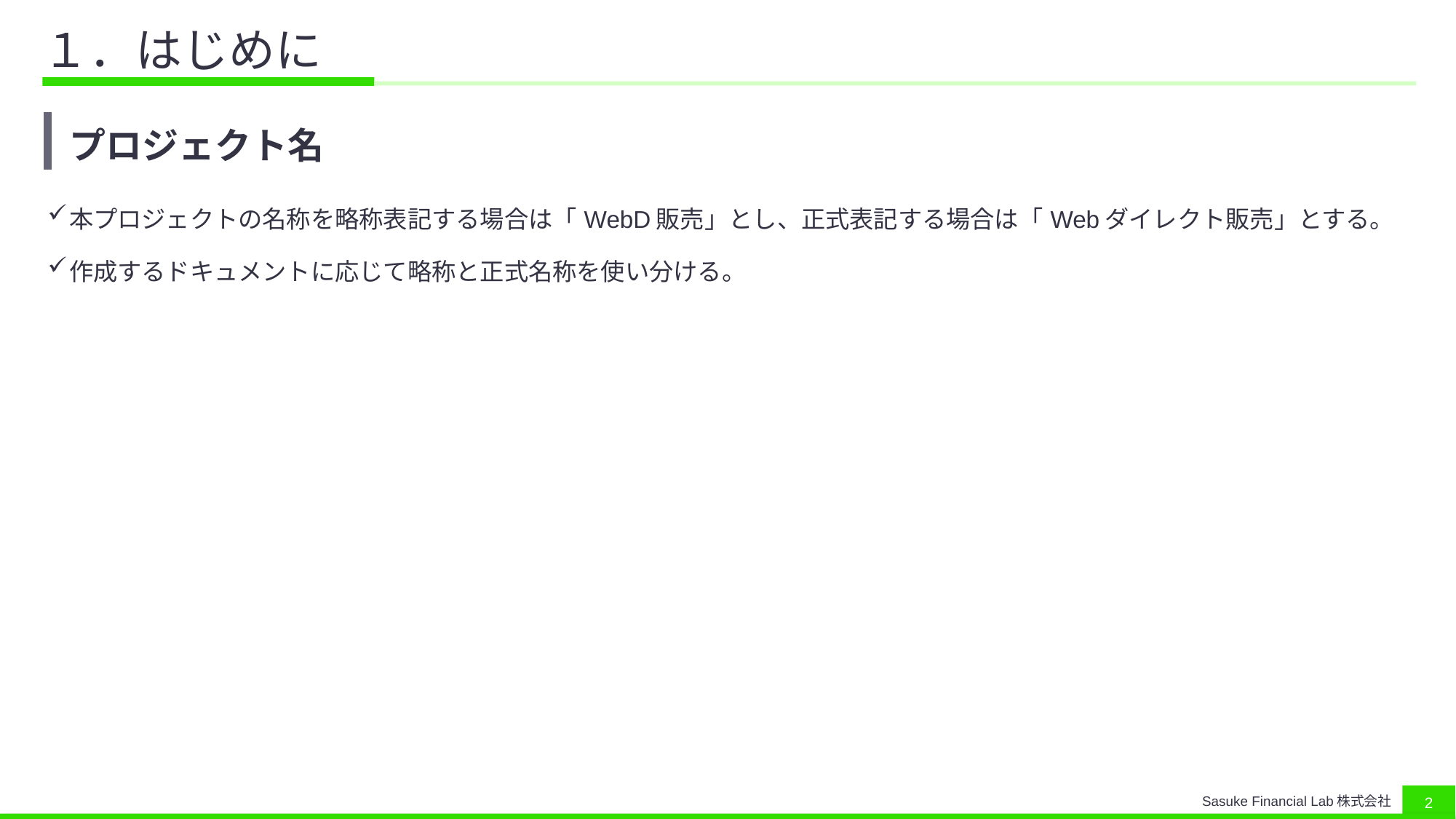

# １．はじめに
| プロジェクト名 |
| --- |
| 本プロジェクトの名称を略称表記する場合は「WebD販売」とし、正式表記する場合は「Webダイレクト販売」とする。 作成するドキュメントに応じて略称と正式名称を使い分ける。 |
2
Sasuke Financial Lab株式会社